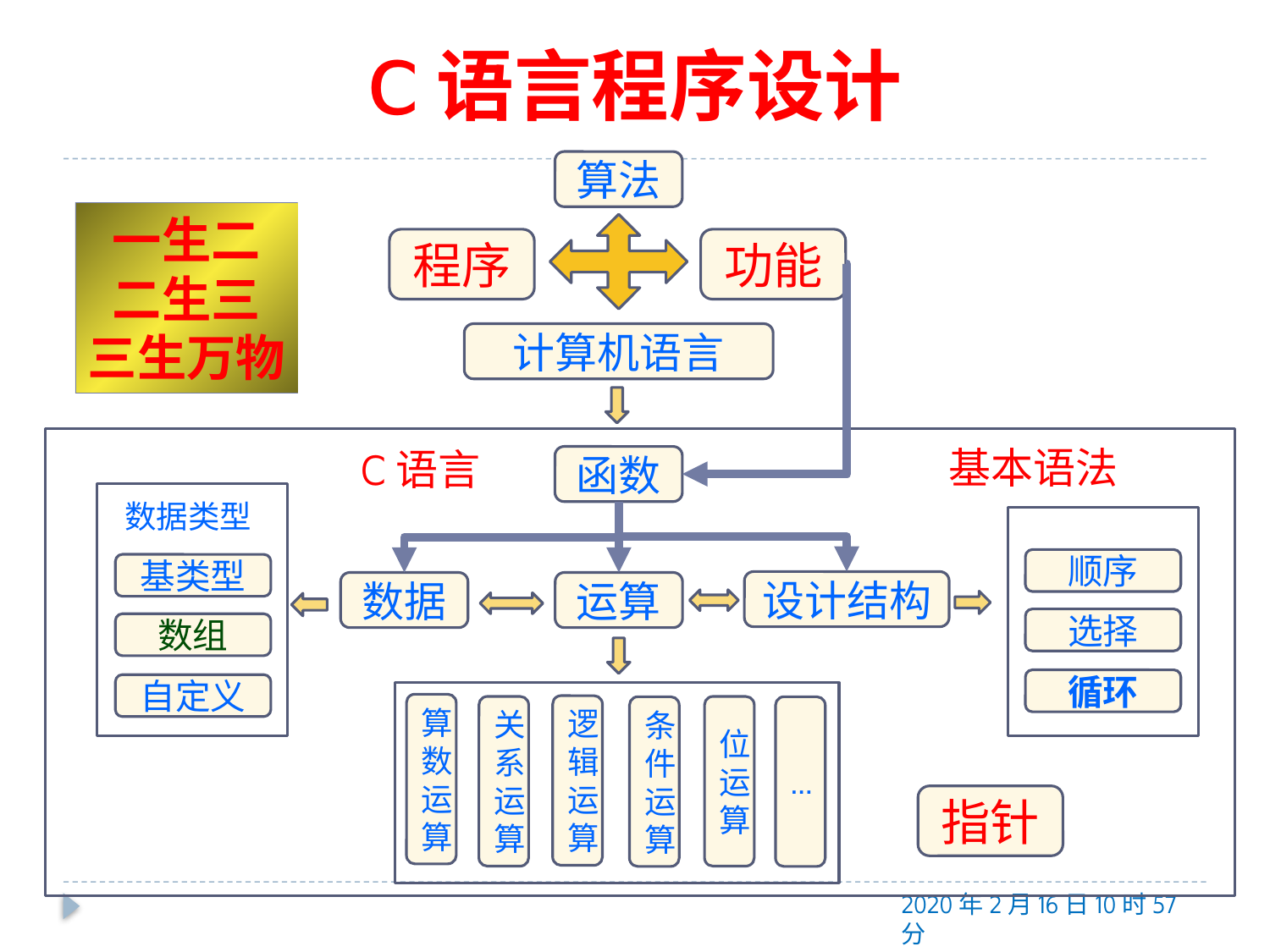

# C语言程序设计
算法
一生二
二生三
三生万物

程序
功能
计算机语言

基本语法
C语言
函数

数据类型

顺序
选择
循环
基类型
设计结构
运算
数据

数组

自定义

算数运算
逻辑运算
关系运算
位运算
…
条件运算
指针
2020年2月16日10时57分